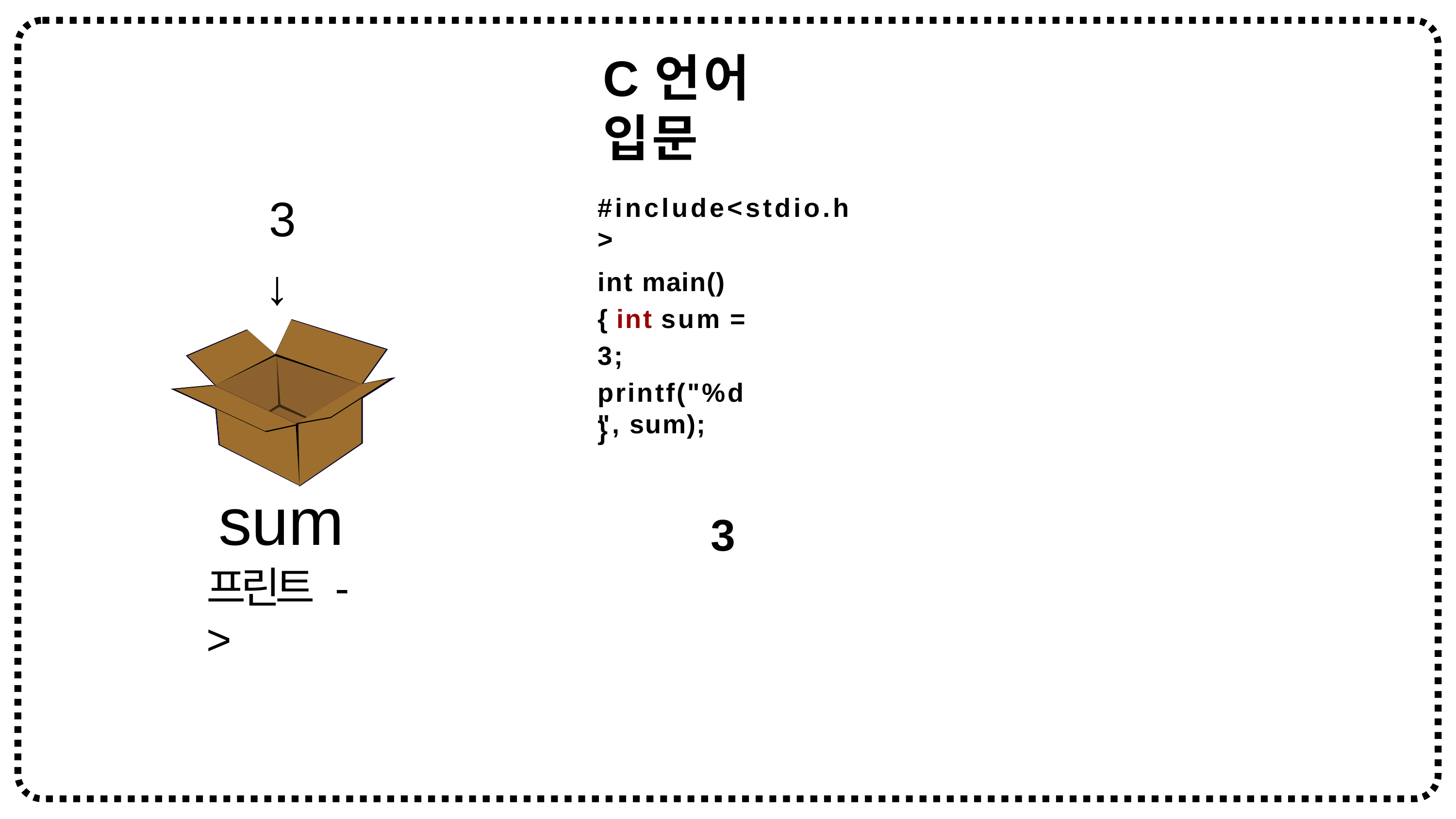

# C언어 입문
3
↓
#include<stdio.h>
int main(){ int sum = 3;
printf("%d", sum);

}
sum
프린트 ->
3